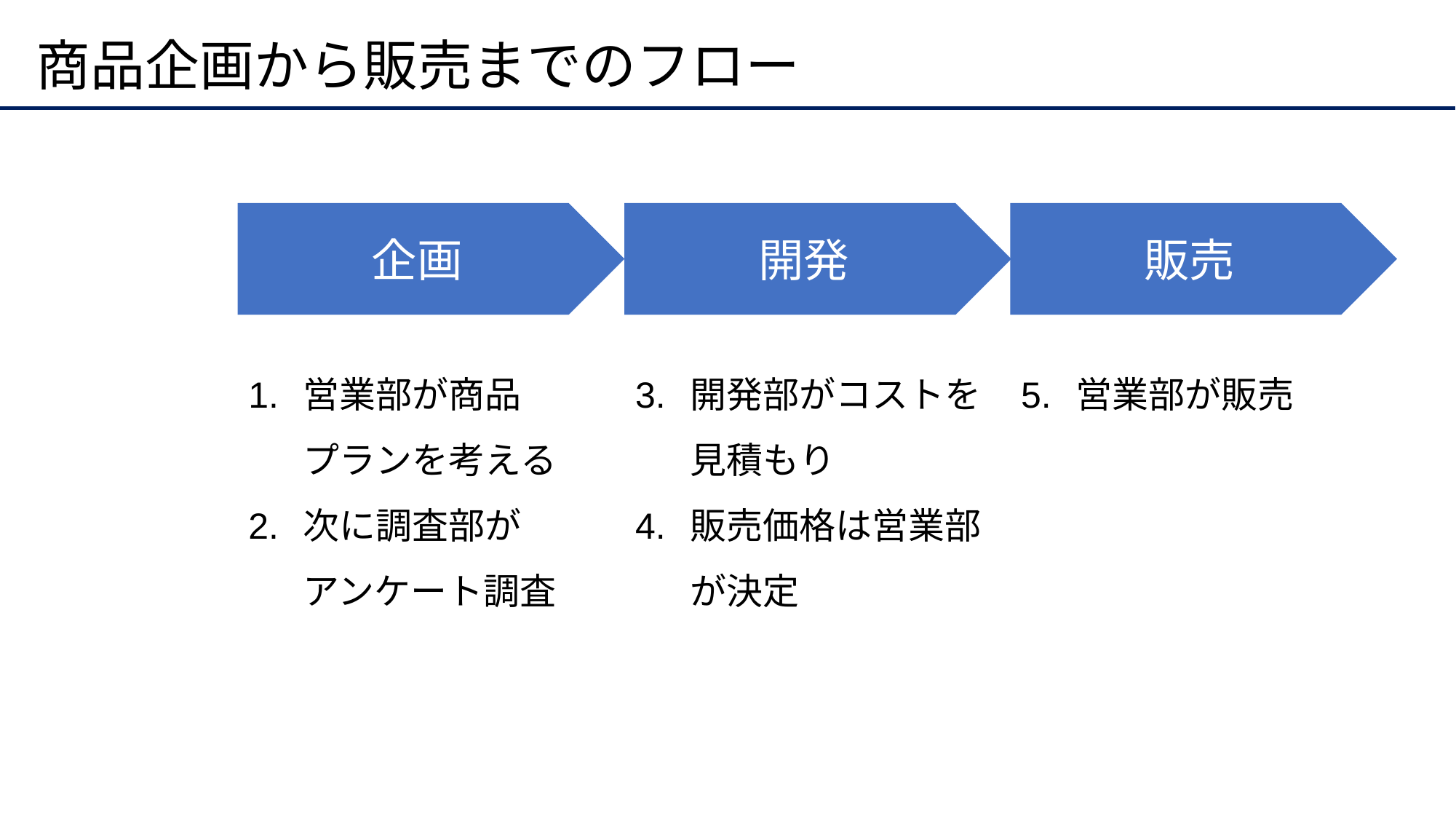

# 商品企画から販売までのフロー
企画
開発
販売
営業部が商品
プランを考える
次に調査部が
アンケート調査

開発部がコストを見積もり
販売価格は営業部が決定
営業部が販売